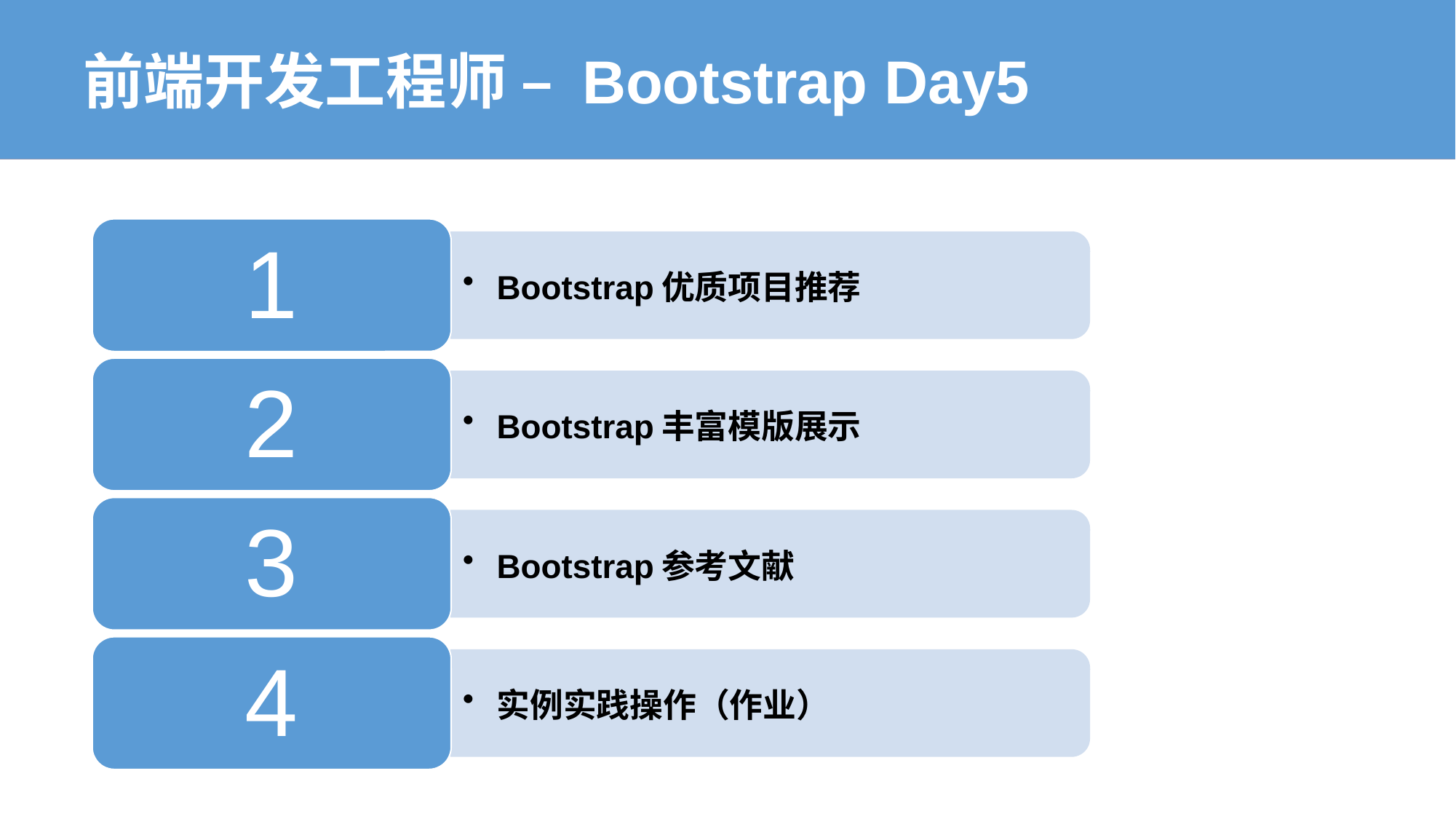

# 前端开发工程师 – Bootstrap Day5
1
Bootstrap优质项目推荐
Bootstrap丰富模版展示
3
Bootstrap参考文献
4
实例实践操作（作业）
2